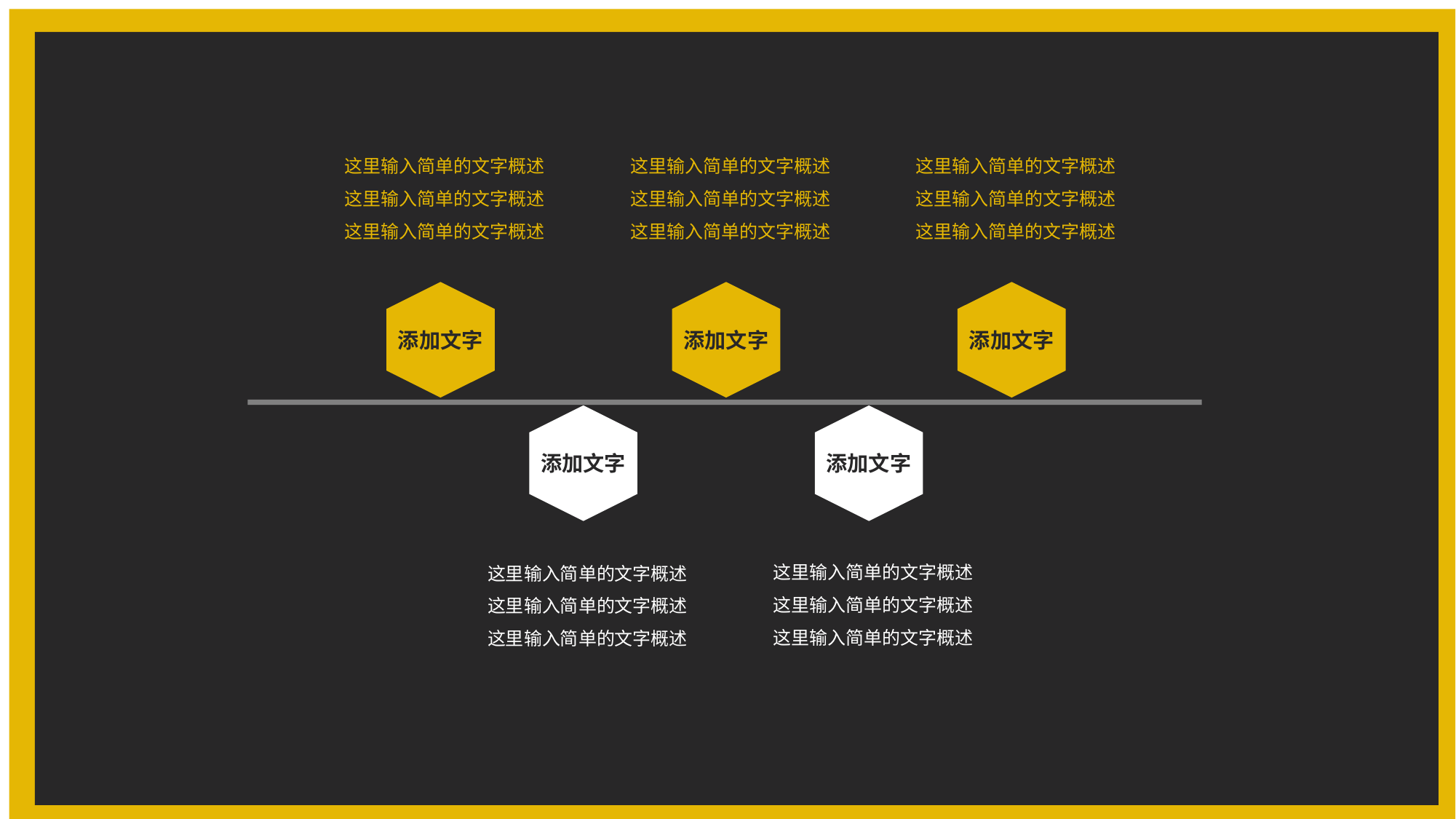

这里输入简单的文字概述
这里输入简单的文字概述
这里输入简单的文字概述
这里输入简单的文字概述
这里输入简单的文字概述
这里输入简单的文字概述
这里输入简单的文字概述
这里输入简单的文字概述
这里输入简单的文字概述
添加文字
添加文字
添加文字

添加文字
添加文字
这里输入简单的文字概述
这里输入简单的文字概述
这里输入简单的文字概述
这里输入简单的文字概述
这里输入简单的文字概述
这里输入简单的文字概述